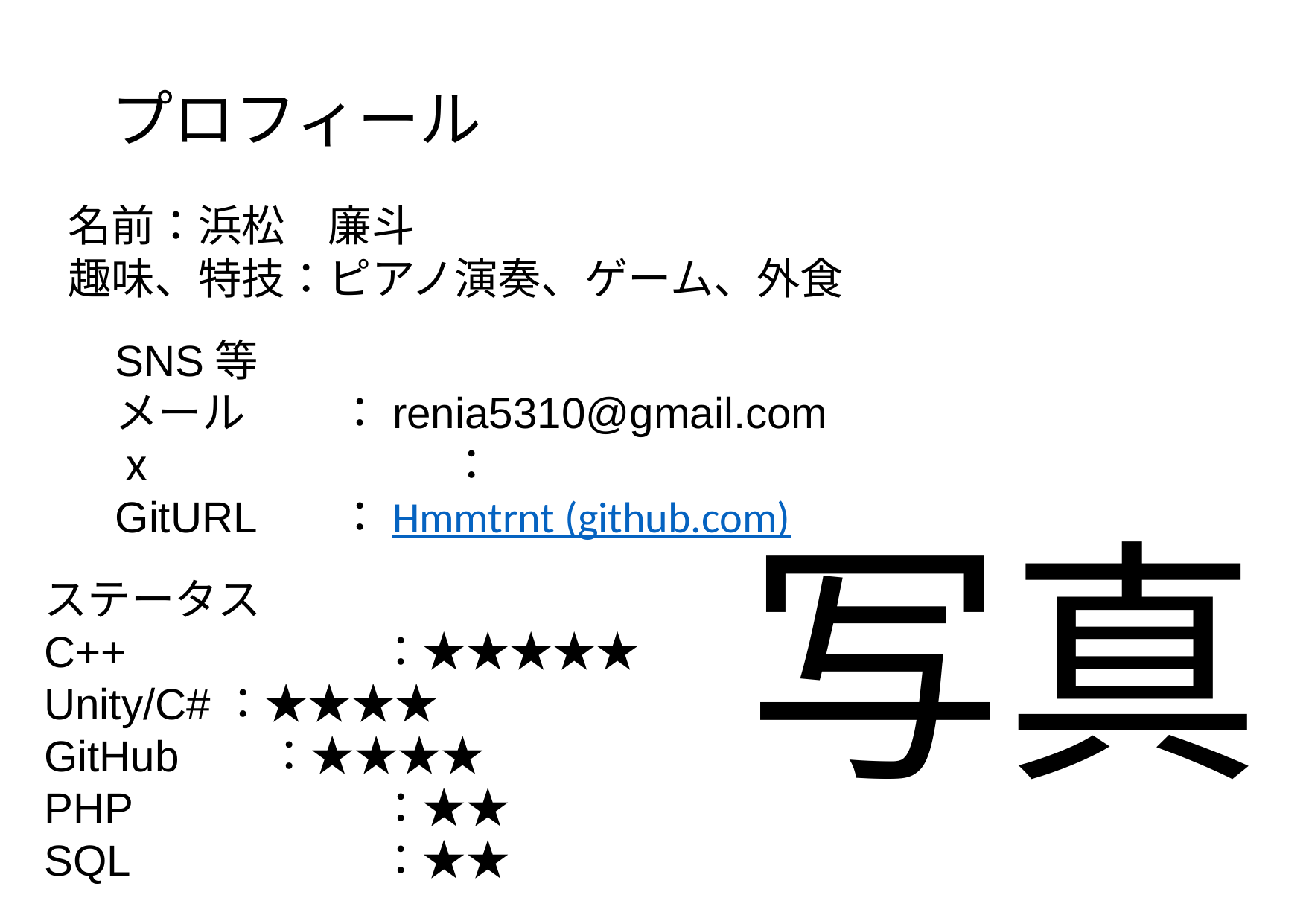

プロフィール
名前：浜松　廉斗
趣味、特技：ピアノ演奏、ゲーム、外食
SNS等
メール	：renia5310@gmail.com
ⅹ			：
GitURL	：Hmmtrnt (github.com)
写真
ステータス
C++			：★★★★★
Unity/C#：★★★★
GitHub	：★★★★
PHP			：★★
SQL			：★★